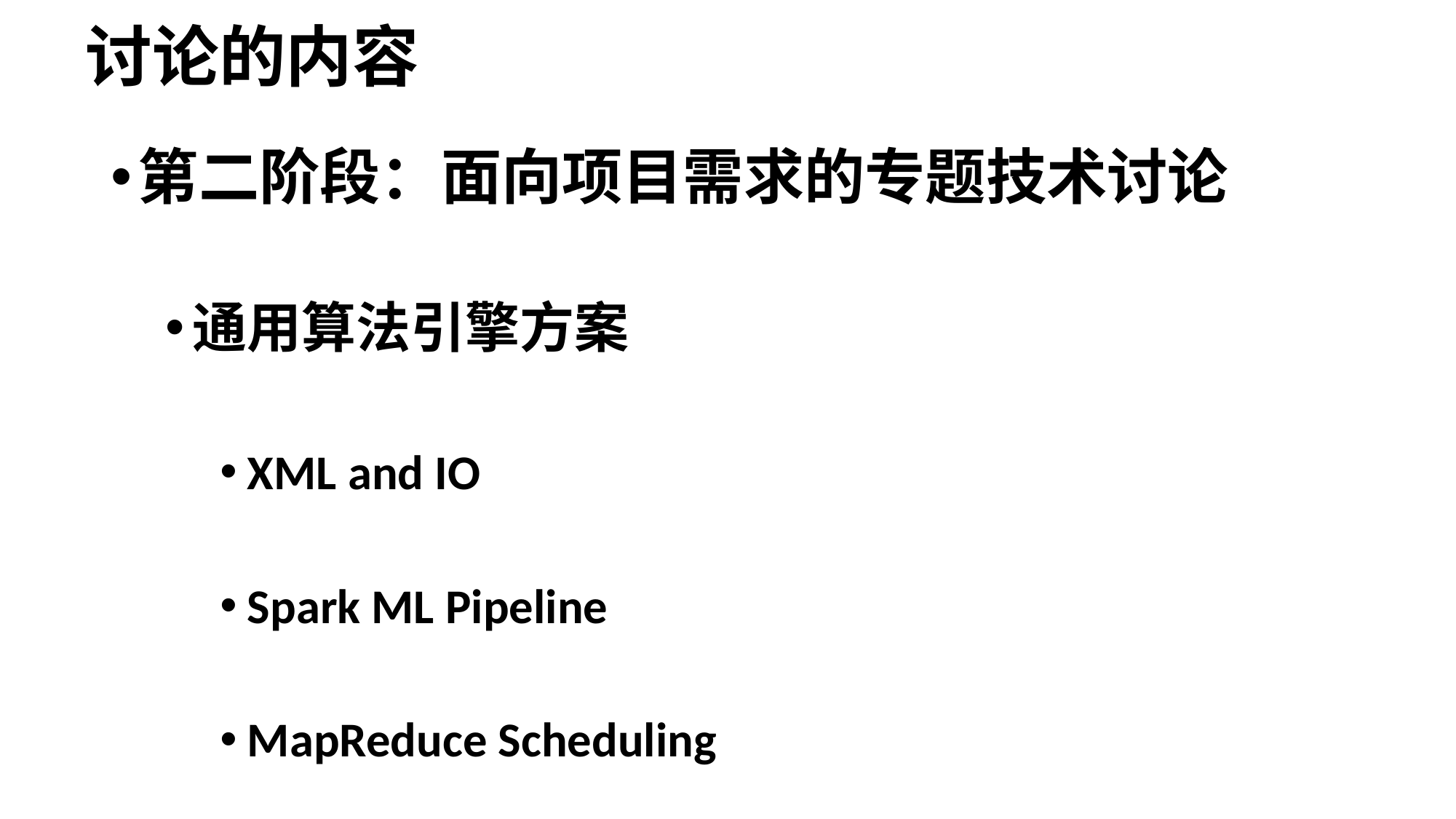

# 讨论的内容
第二阶段：面向项目需求的专题技术讨论

通用算法引擎方案

XML and IO

Spark ML Pipeline

MapReduce Scheduling